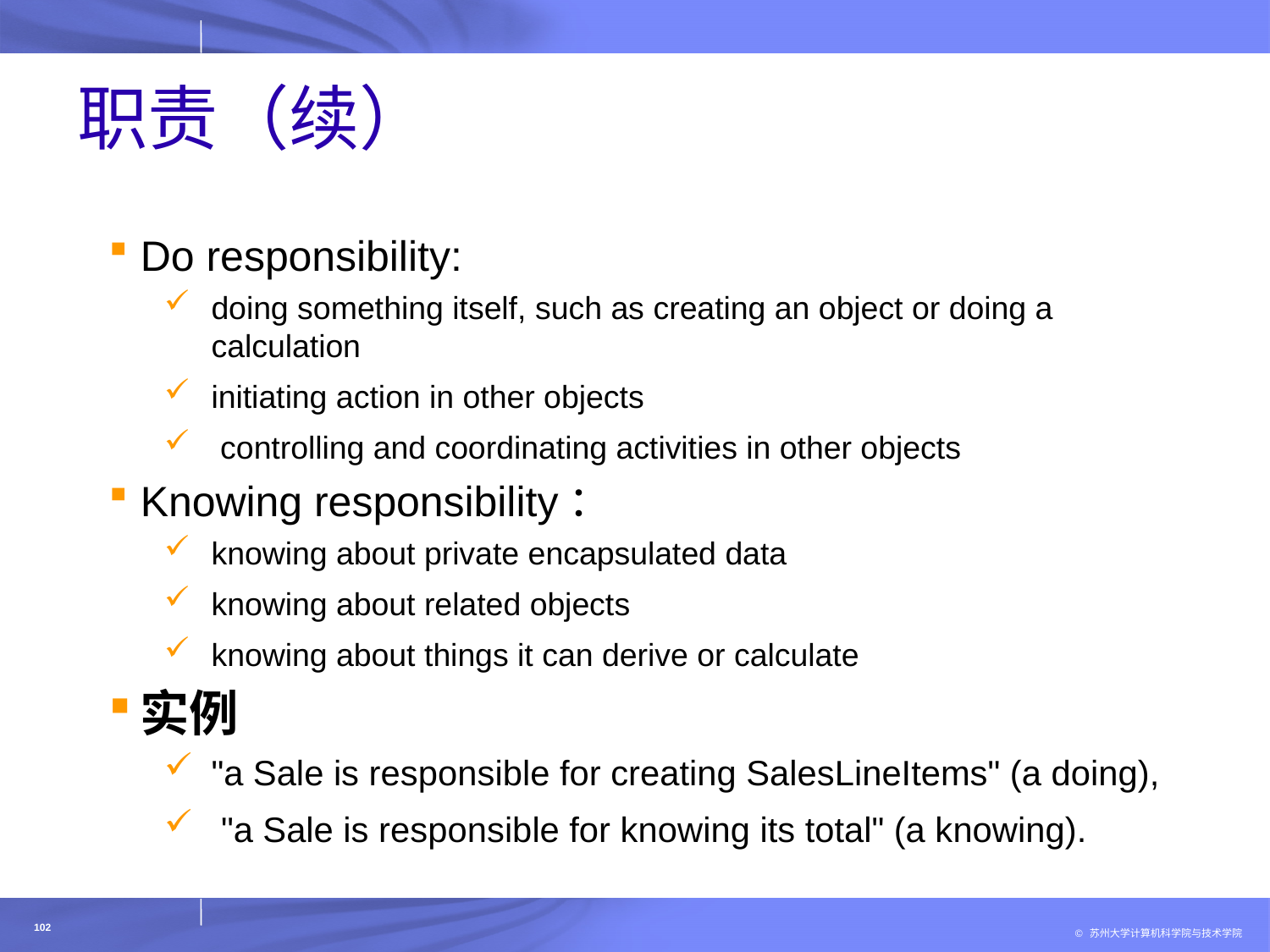

# 职责（续）
Do responsibility:
doing something itself, such as creating an object or doing a calculation
initiating action in other objects
 controlling and coordinating activities in other objects
Knowing responsibility：
knowing about private encapsulated data
knowing about related objects
knowing about things it can derive or calculate
实例
"a Sale is responsible for creating SalesLineItems" (a doing),
 "a Sale is responsible for knowing its total" (a knowing).

102